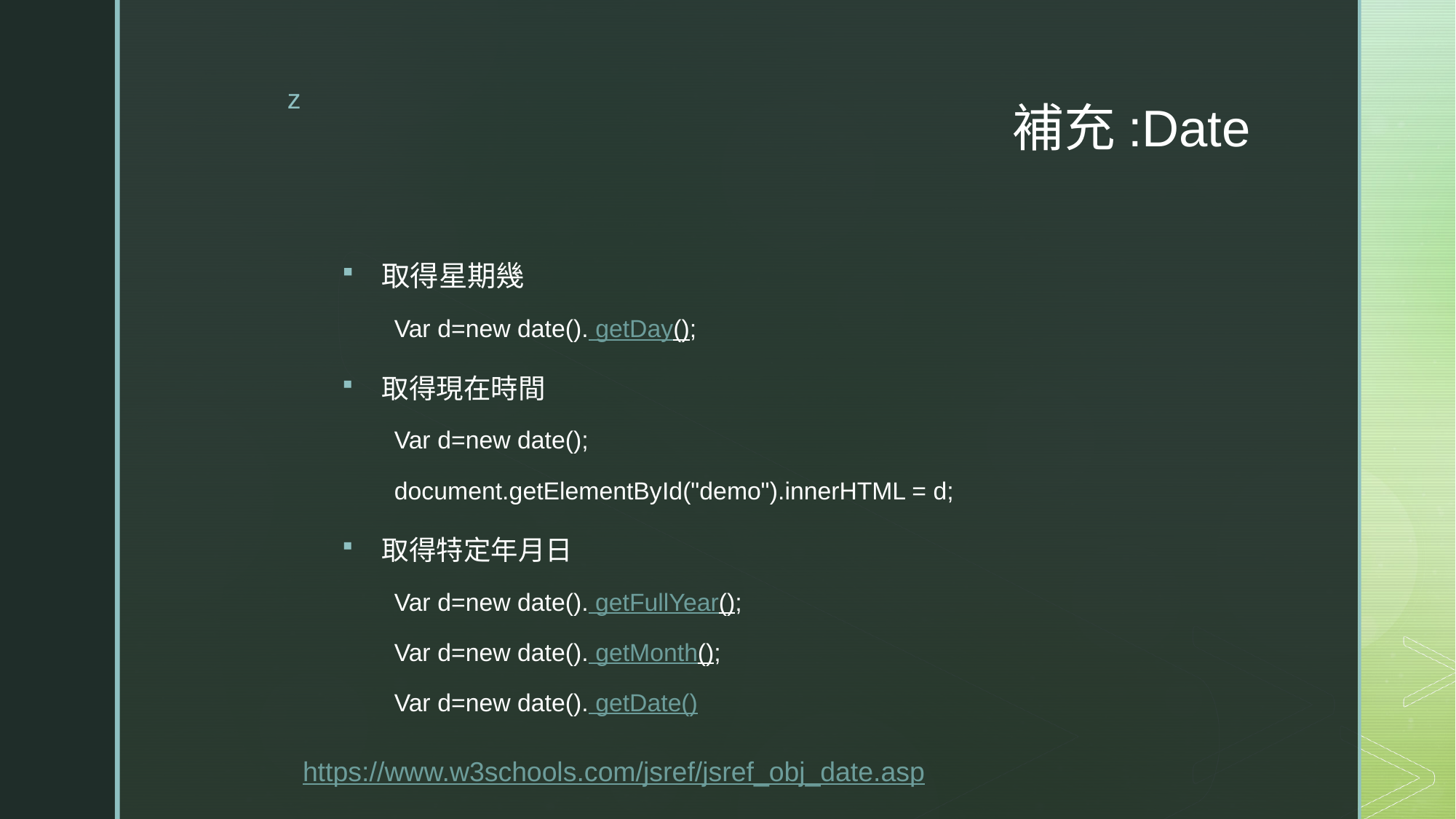

# 補充:Date
取得星期幾
Var d=new date(). getDay();
取得現在時間
Var d=new date();
document.getElementById("demo").innerHTML = d;
取得特定年月日
Var d=new date(). getFullYear();
Var d=new date(). getMonth();
Var d=new date(). getDate()
https://www.w3schools.com/jsref/jsref_obj_date.asp